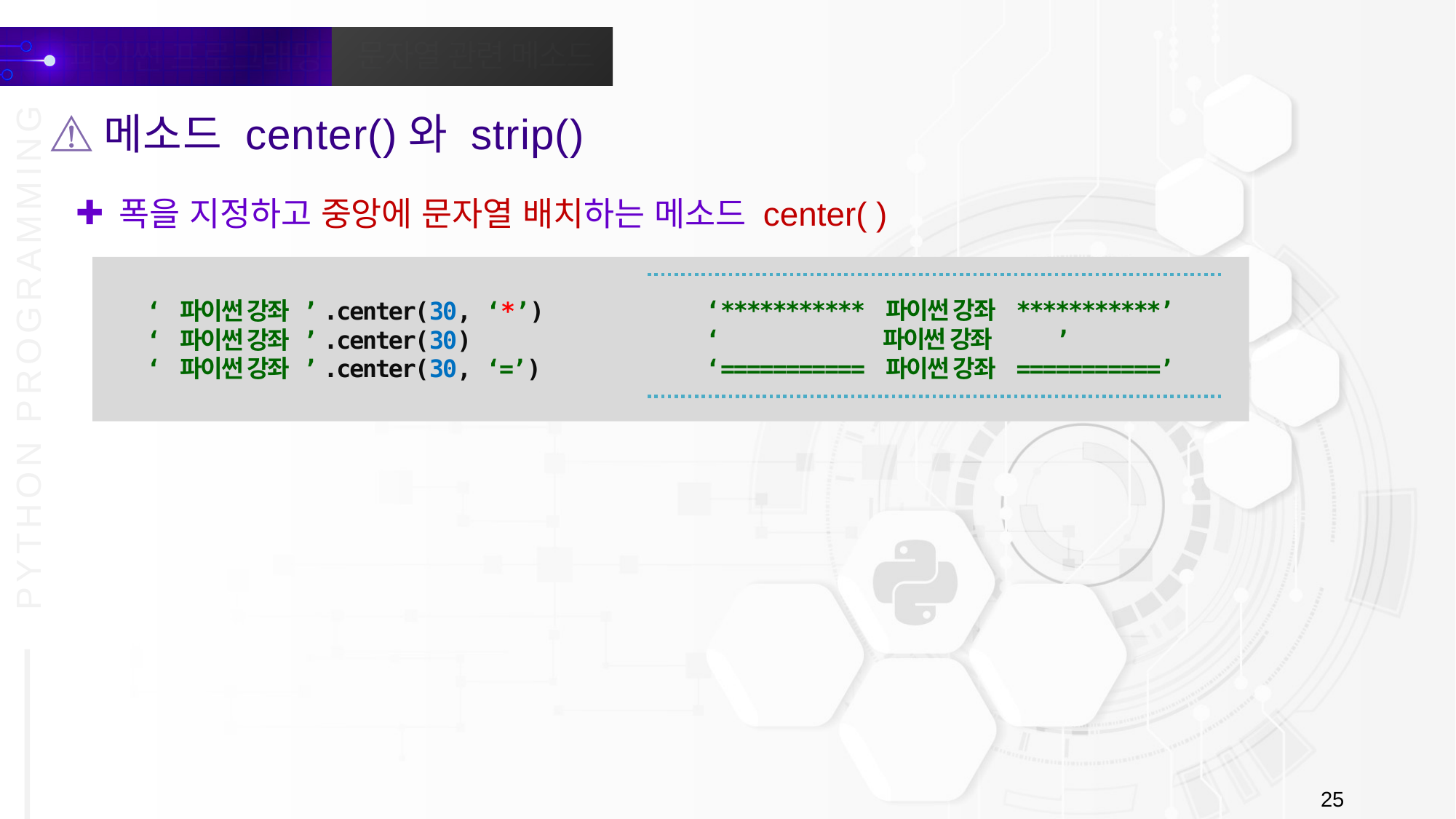

메소드 center()와 strip()
폭을 지정하고 중앙에 문자열 배치하는 메소드 center( )
‘ 파이썬 강좌 ’.center(30, ‘*’)
‘ 파이썬 강좌 ’.center(30)
‘ 파이썬 강좌 ’.center(30, ‘=’)
‘*********** 파이썬 강좌 ***********’
‘            파이썬 강좌            ’
‘=========== 파이썬 강좌 ===========’
25